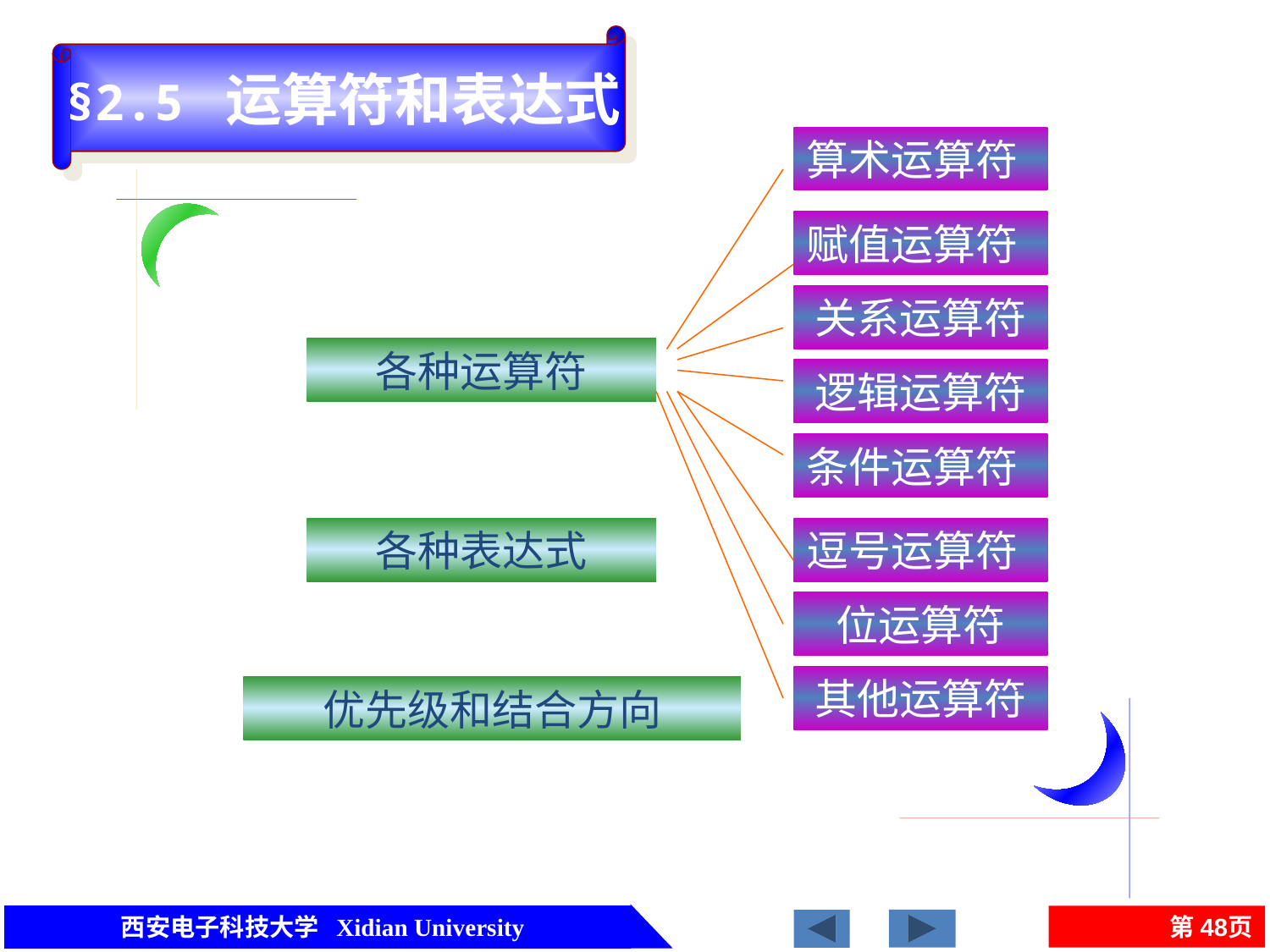

§2.5 运算符和表达式
算术运算符

赋值运算符

关系运算符

各种运算符
逻辑运算符

条件运算符
各种表达式
逗号运算符
位运算符
其他运算符
优先级和结合方向